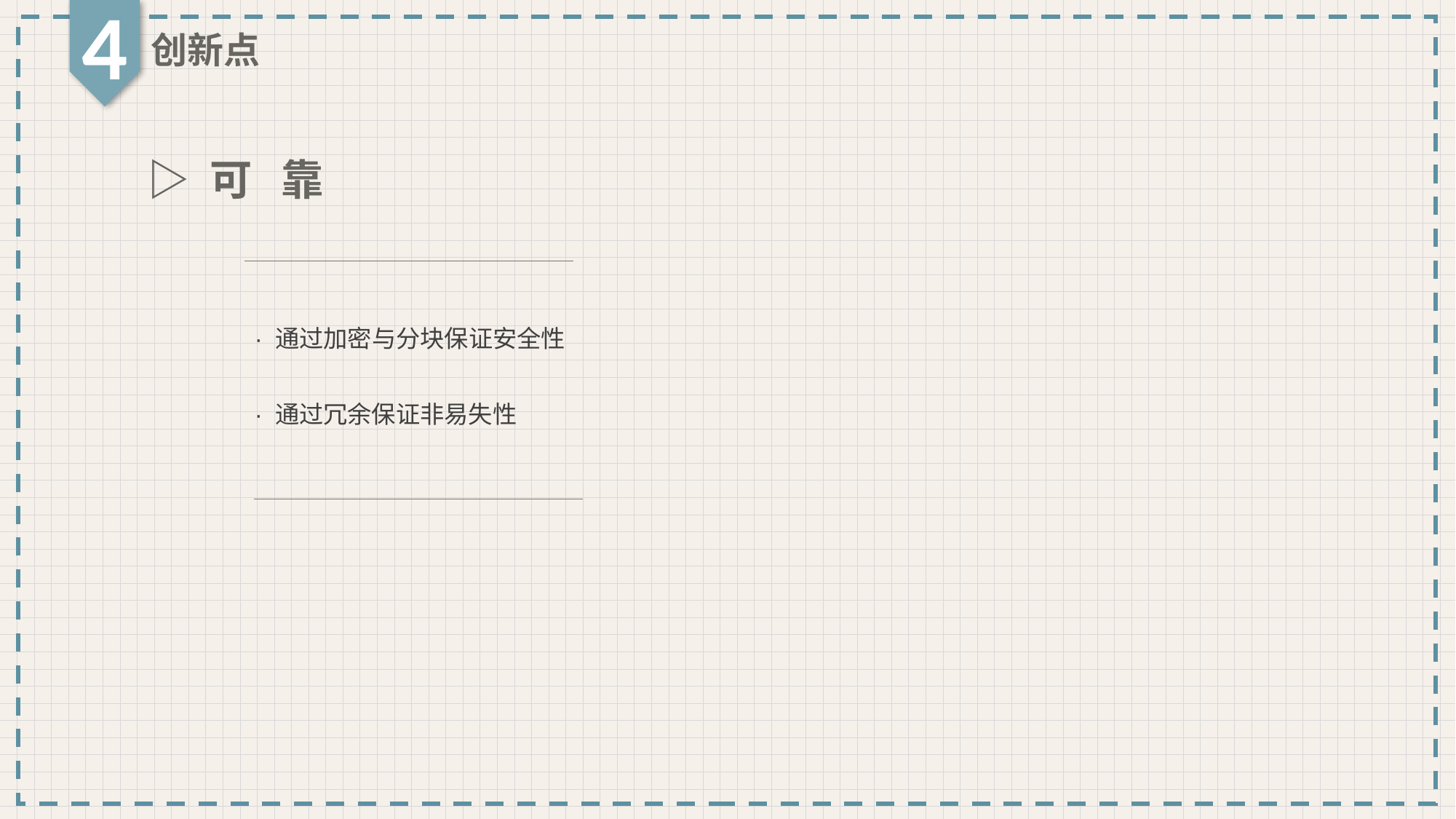

4

创新点
▷ 可   靠
· 通过加密与分块保证安全性

· 通过冗余保证非易失性